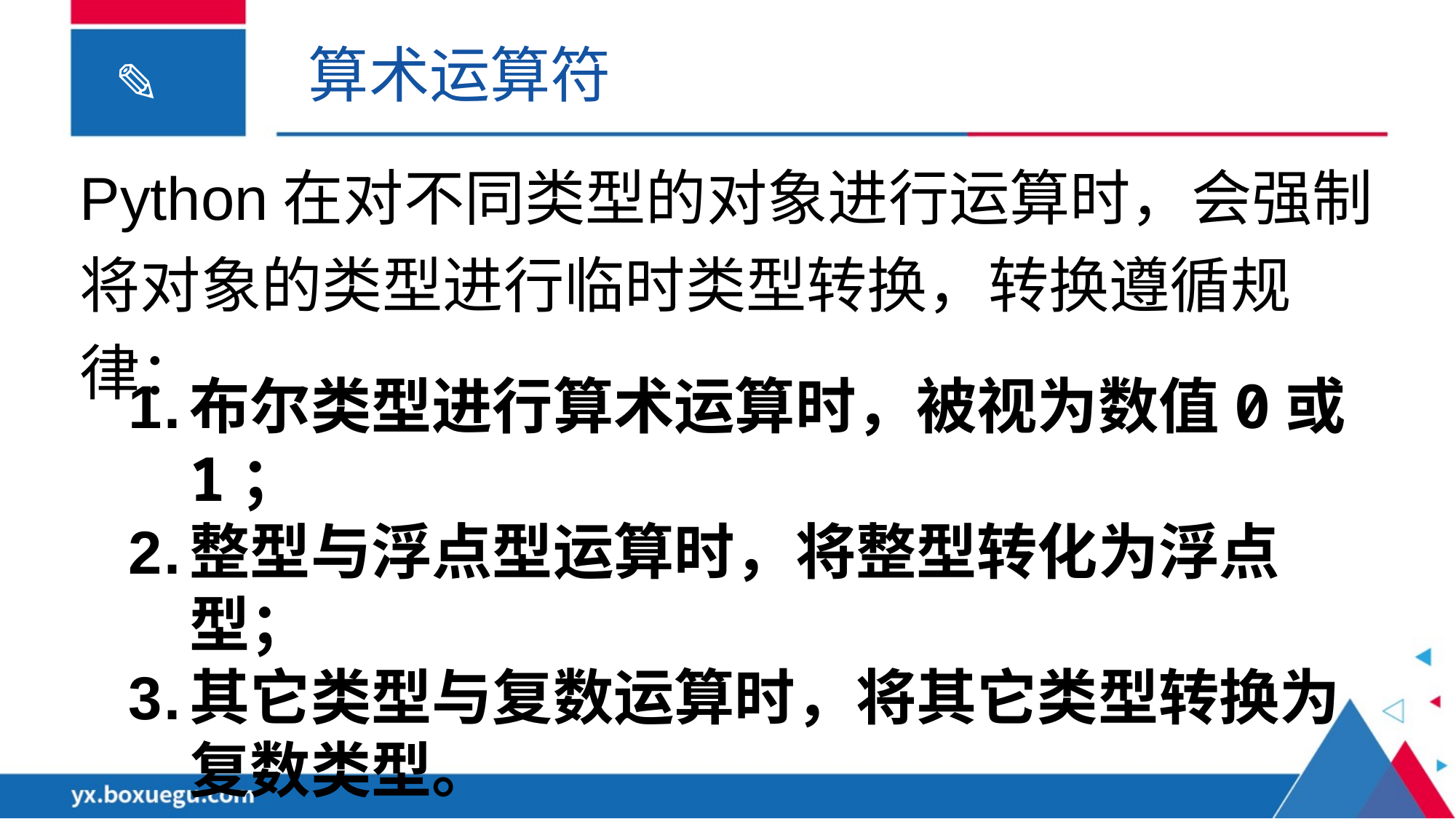

算术运算符
Python在对不同类型的对象进行运算时，会强制将对象的类型进行临时类型转换，转换遵循规律：
布尔类型进行算术运算时，被视为数值0或1；
整型与浮点型运算时，将整型转化为浮点型；
其它类型与复数运算时，将其它类型转换为复数类型。